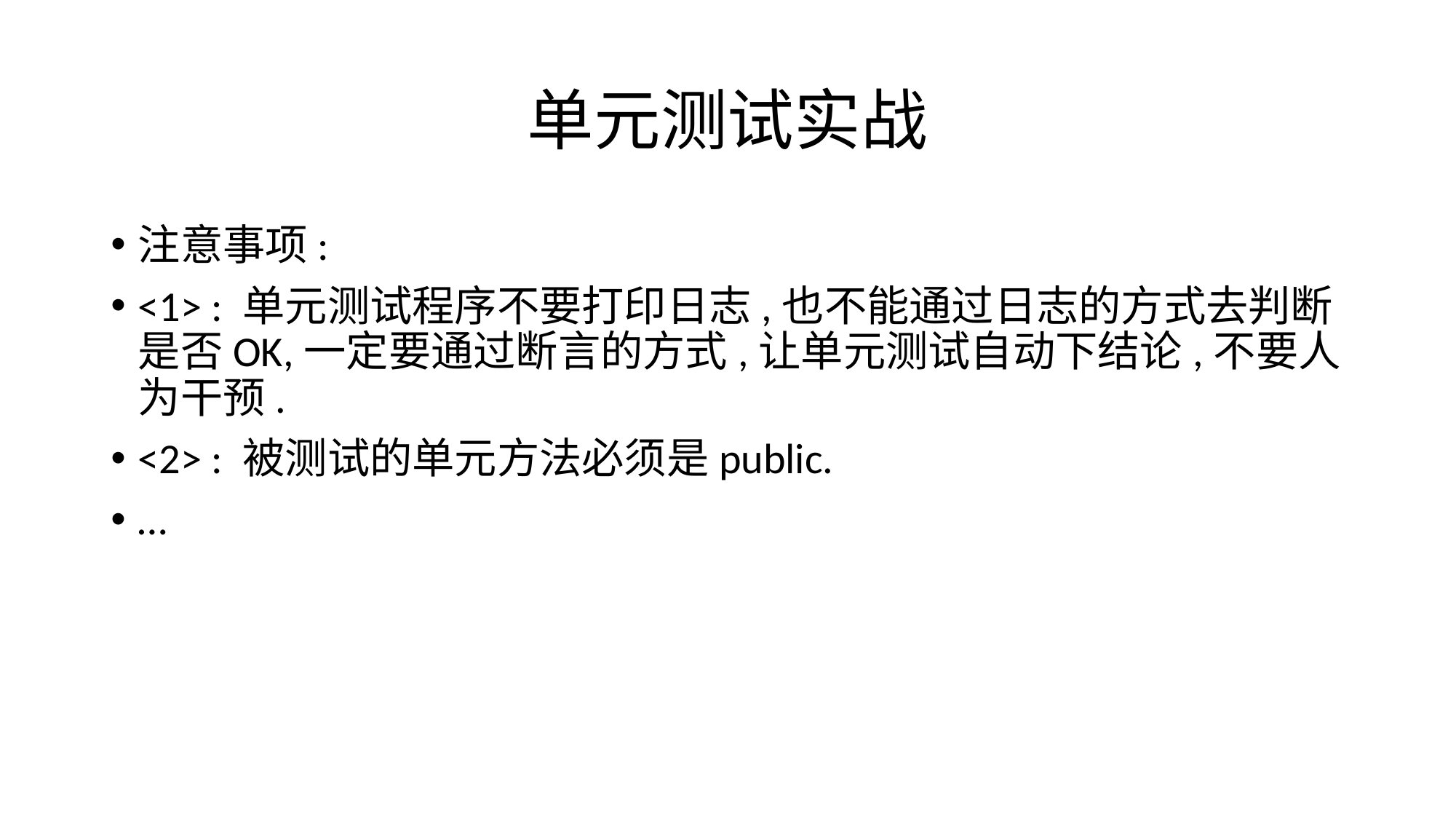

# 单元测试实战
注意事项:
<1> : 单元测试程序不要打印日志,也不能通过日志的方式去判断是否OK,一定要通过断言的方式,让单元测试自动下结论,不要人为干预.
<2> : 被测试的单元方法必须是public.
…